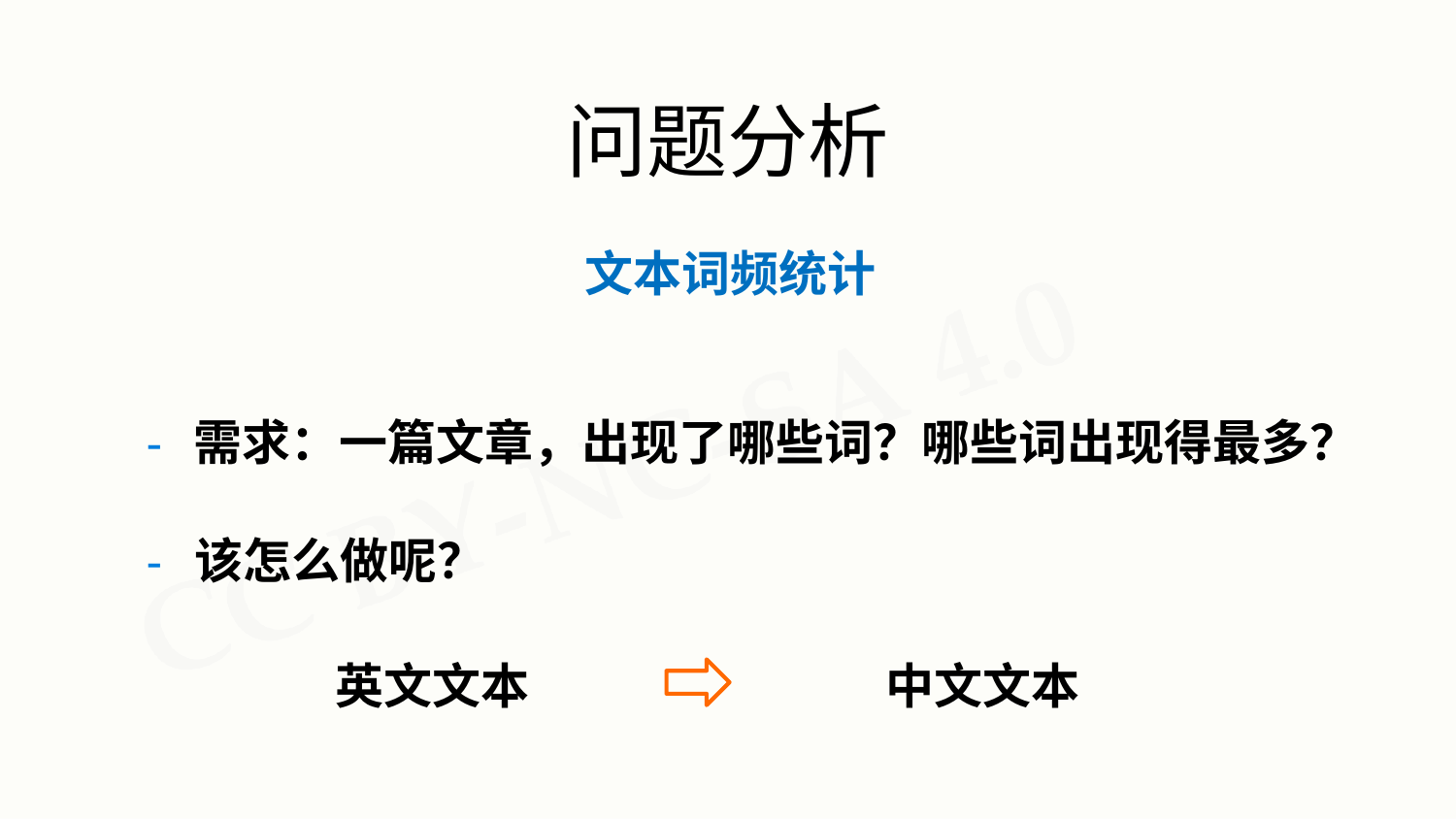

# 问题分析
文本词频统计

- 需求：一篇文章，出现了哪些词？哪些词出现得最多？

- 该怎么做呢？

中文文本
英文文本